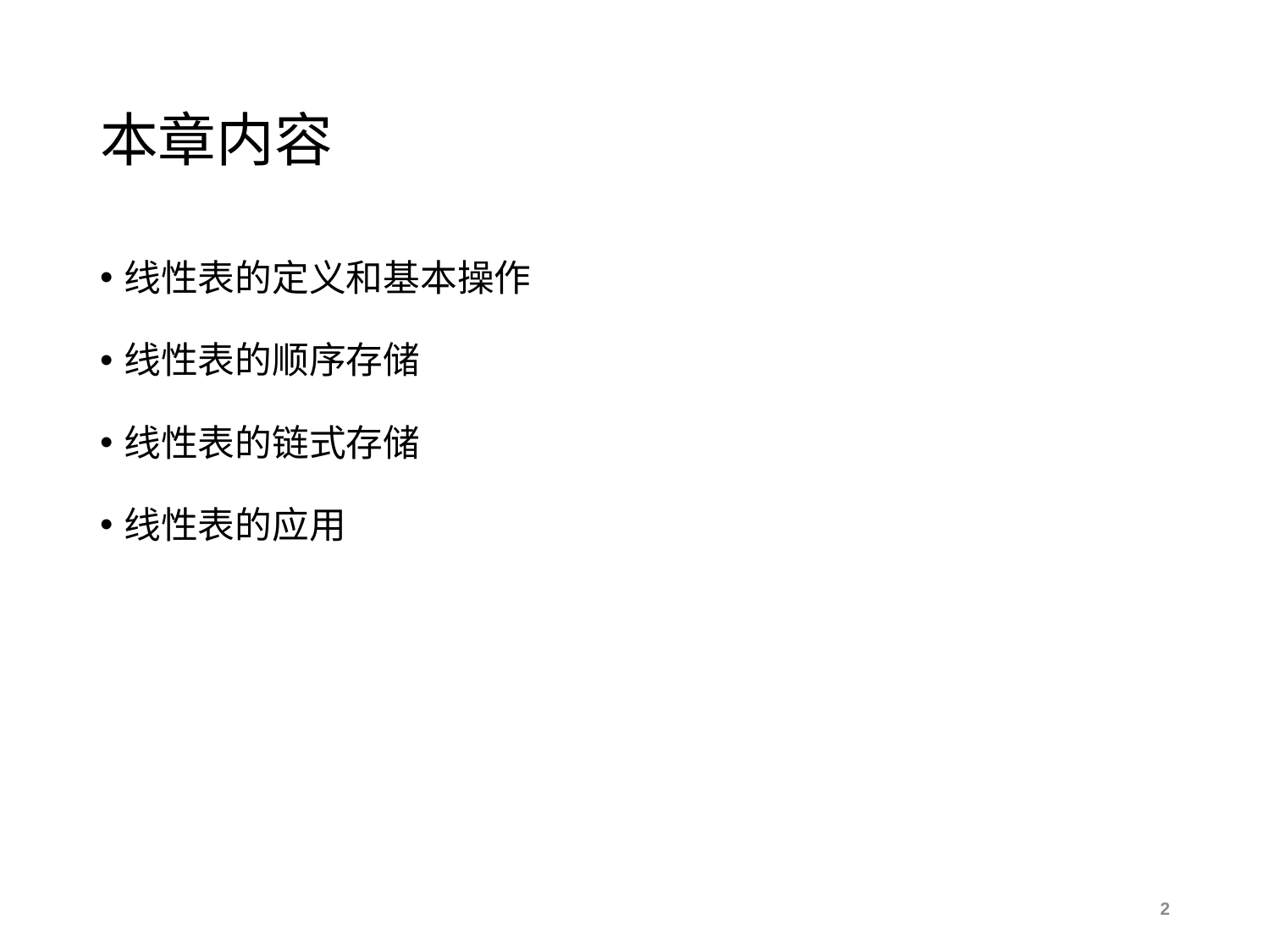

# 本章内容
线性表的定义和基本操作
线性表的顺序存储
线性表的链式存储
线性表的应用
2